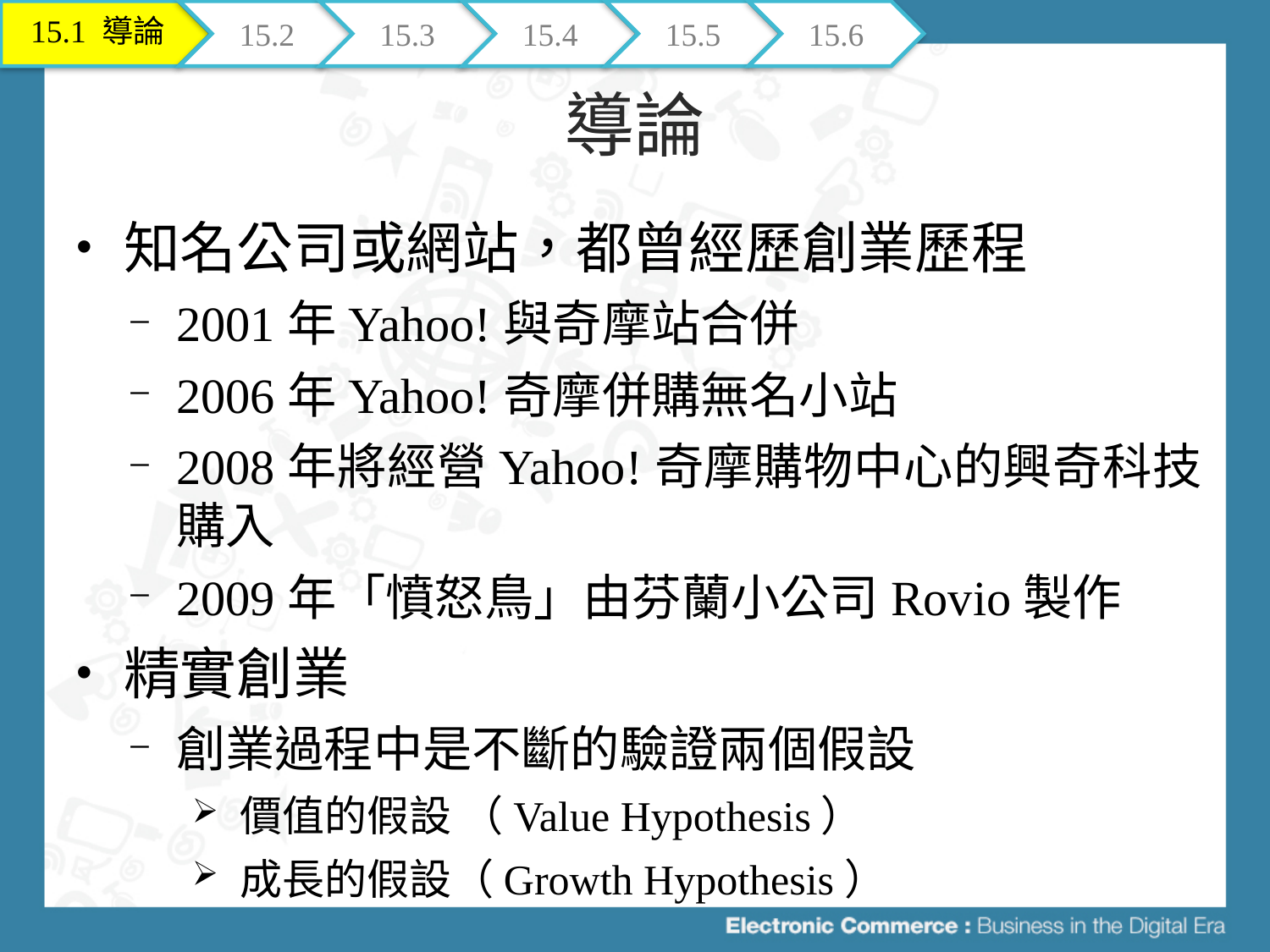

15.1 導論
15.2
15.3
15.4
15.5
15.6
# 導論
知名公司或網站，都曾經歷創業歷程
2001年Yahoo!與奇摩站合併
2006年Yahoo!奇摩併購無名小站
2008年將經營Yahoo!奇摩購物中心的興奇科技購入
2009年「憤怒鳥」由芬蘭小公司Rovio製作
精實創業
創業過程中是不斷的驗證兩個假設
價值的假設 （Value Hypothesis）
成長的假設（Growth Hypothesis）